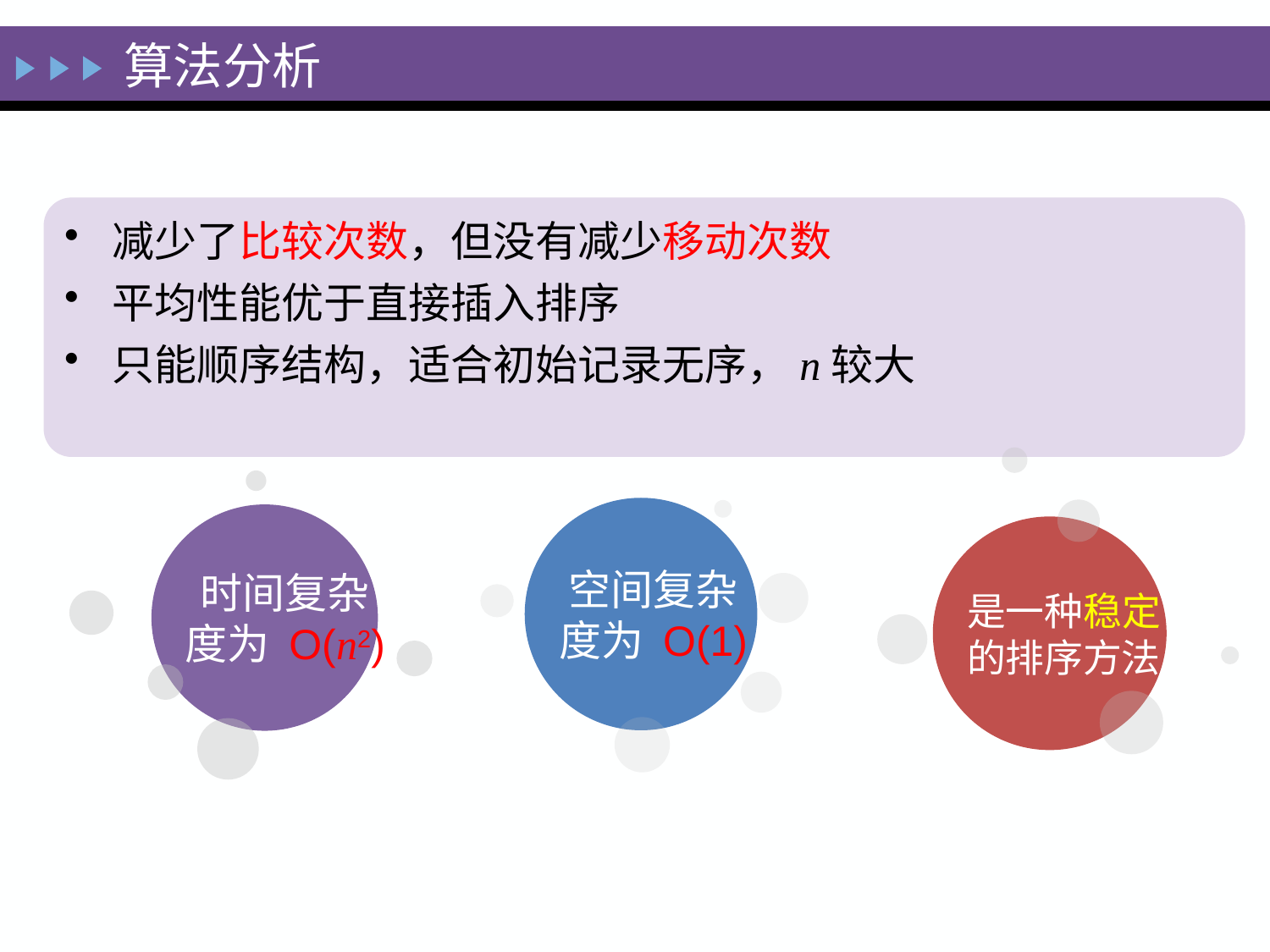

算法分析
减少了比较次数，但没有减少移动次数
平均性能优于直接插入排序
只能顺序结构，适合初始记录无序，n较大

是一种稳定
的排序方法

时间复杂
度为 O(n2)

空间复杂
度为 O(1)